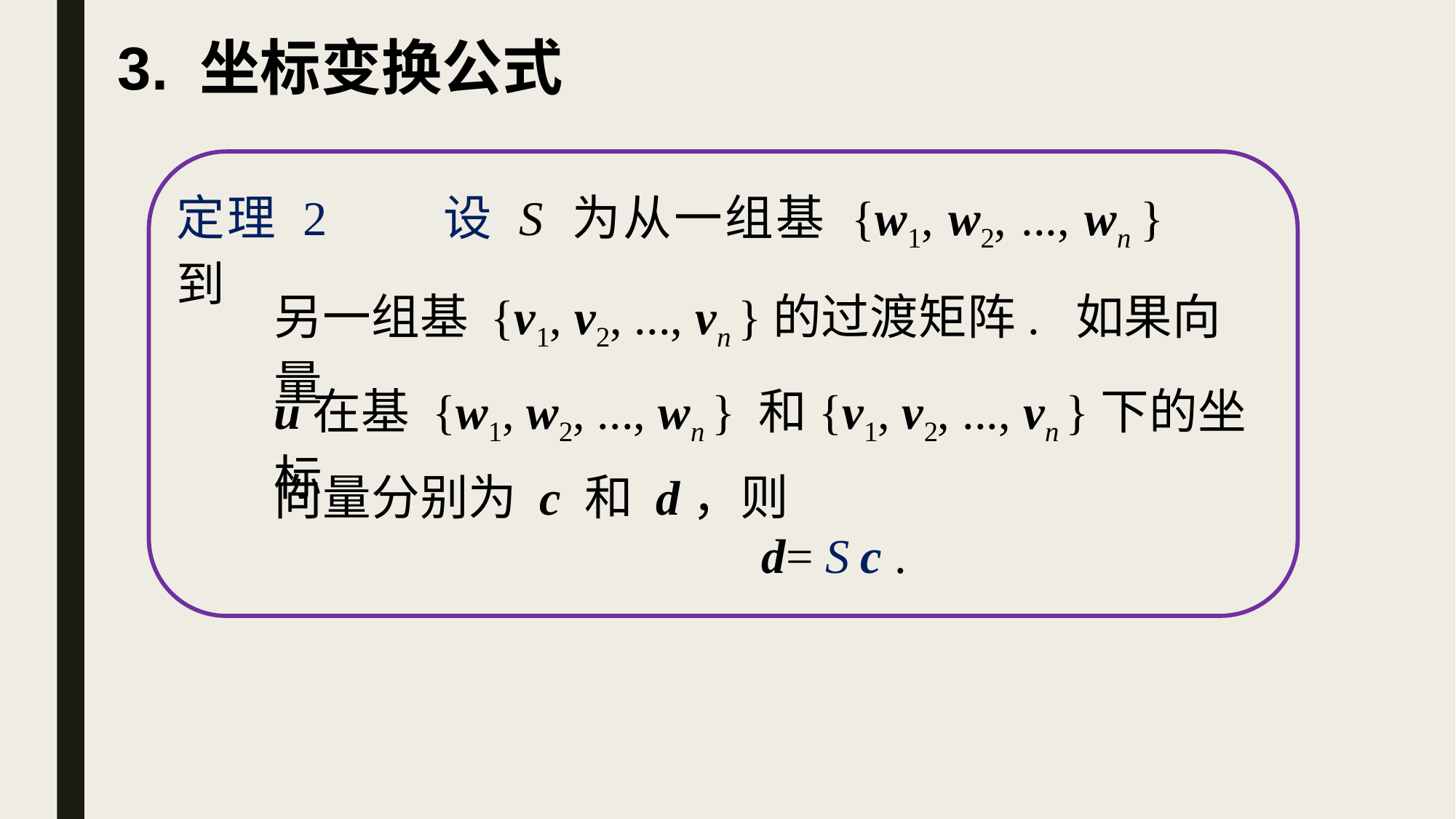

# 3. 坐标变换公式

定理 2       设 S 为从一组基 {w1, w2, ..., wn } 到
另一组基 {v1, v2, ..., vn }的过渡矩阵.  如果向量
u在基 {w1, w2, ..., wn } 和{v1, v2, ..., vn }下的坐标
向量分别为 c 和 d，则
                                        d= S c .